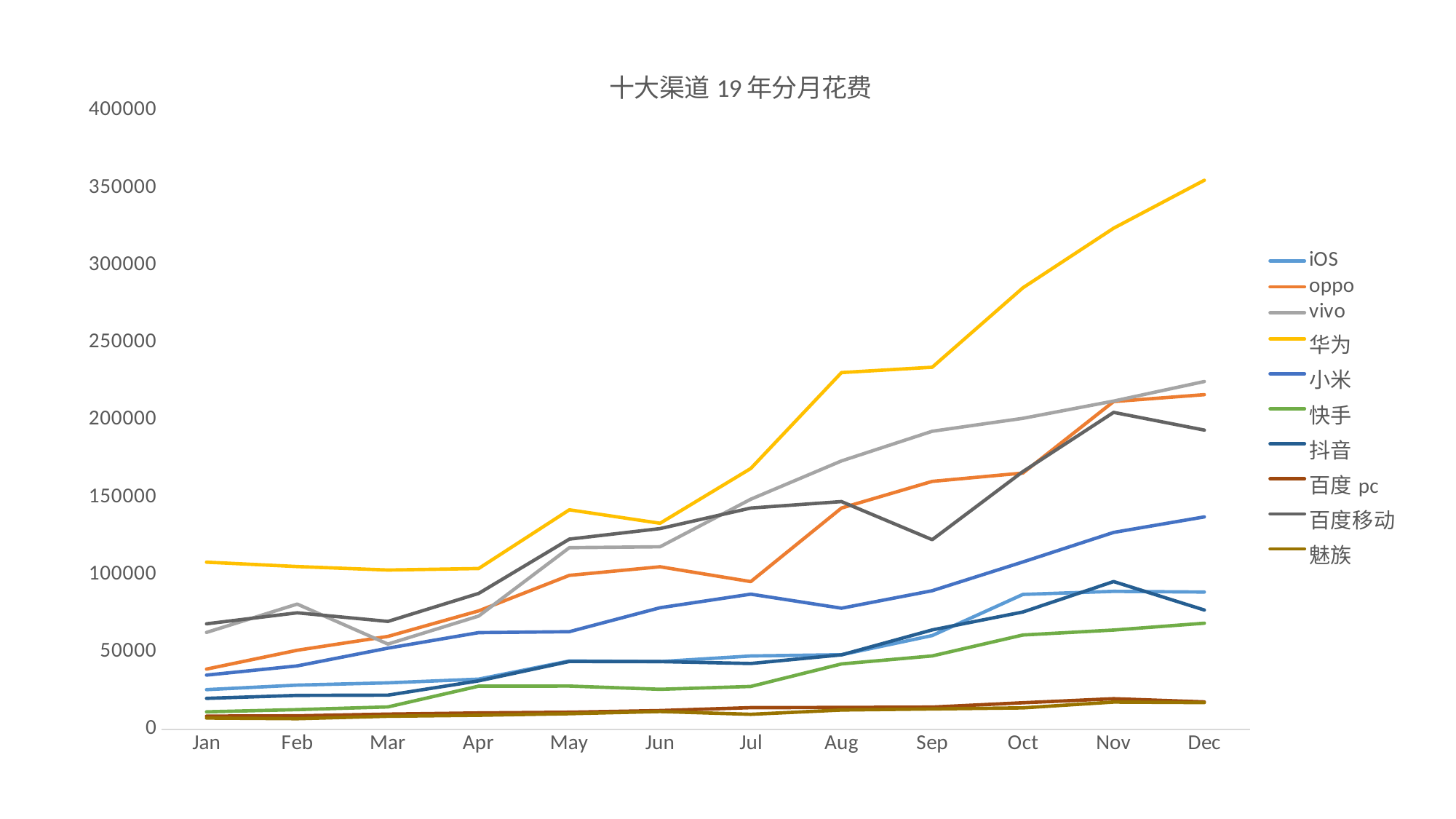

### Chart: 十大渠道19年分月花费

| Category | iOS | oppo | vivo | 华为 | 小米 | 快手 | 抖音 | 百度pc | 百度移动 | 魅族 |
|---|---|---|---|---|---|---|---|---|---|---|
| Jan | 25633.98442 | 38934.41835 | 62638.1948 | 108056.8369 | 35033.5997 | 11300.94673 | 20010.2319 | 8528.3278 | 68192.9109 | 7256.5019 |
| Feb | 28550.10411 | 51088.15947 | 80945.6058 | 105218.0977 | 40979.7523 | 12720.2306 | 21914.7349 | 8726.2541 | 75316.0452 | 6860.1499 |
| Mar | 30034.40538 | 60036.1368 | 55089.6908 | 102964.3571 | 52473.4478 | 14460.3941 | 22070.4127 | 9812.9506 | 69758.5111 | 8438.6312 |
| Apr | 32416.56097 | 76547.98253 | 73206.3342 | 103932.9077 | 62489.3975 | 27896.5018 | 31322.457 | 10567.9306 | 87846.3327 | 9068.9428 |
| May | 44181.64568 | 99518.10022 | 117418.7934 | 141910.5383 | 63113.0314 | 27935.3002 | 43844.6001 | 11042.2458 | 122944.314 | 10069.5858 |
| Jun | 43767.56619 | 105073.80882 | 118002.8621 | 133202.2723 | 78586.7323 | 25873.79453 | 43760.541 | 12113.7857 | 129759.9082 | 11498.5433 |
| Jul | 47407.13492 | 95487.28568 | 148729.4389 | 168616.4781 | 87375.3991 | 27682.36775 | 42540.1935 | 13988.0162 | 143045.3562 | 9698.5414 |
| Aug | 48205.11708 | 143049.28478 | 173490.6202 | 230640.8406 | 78270.5929 | 42261.45034 | 48132.441 | 14139.8329 | 147195.3002 | 12477.4402 |
| Sep | 60596.24171 | 160263.2791 | 192683.8458 | 234086.6284 | 89581.548 | 47433.03511 | 64246.4983 | 14343.7761 | 122587.7239 | 13149.4182 |
| Oct | 87196.59913 | 165659.99541 | 201047.7456 | 285460.8859 | 108194.1777 | 60961.8518 | 75829.1674 | 17151.6636 | 166601.3198 | 13859.6322 |
| Nov | 89186.91182 | 211913.1824 | 212216.8928 | 323963.7306 | 127265.2139 | 64162.253 | 95498.0734 | 19773.6629 | 204873.3205 | 17620.0709 |
| Dec | 88743.59199 | 216363.481 | 224857.5282 | 354962.1633 | 137299.1668 | 68591.1368 | 77122.2525 | 17716.0679 | 193430.7787 | 17270.3228 |